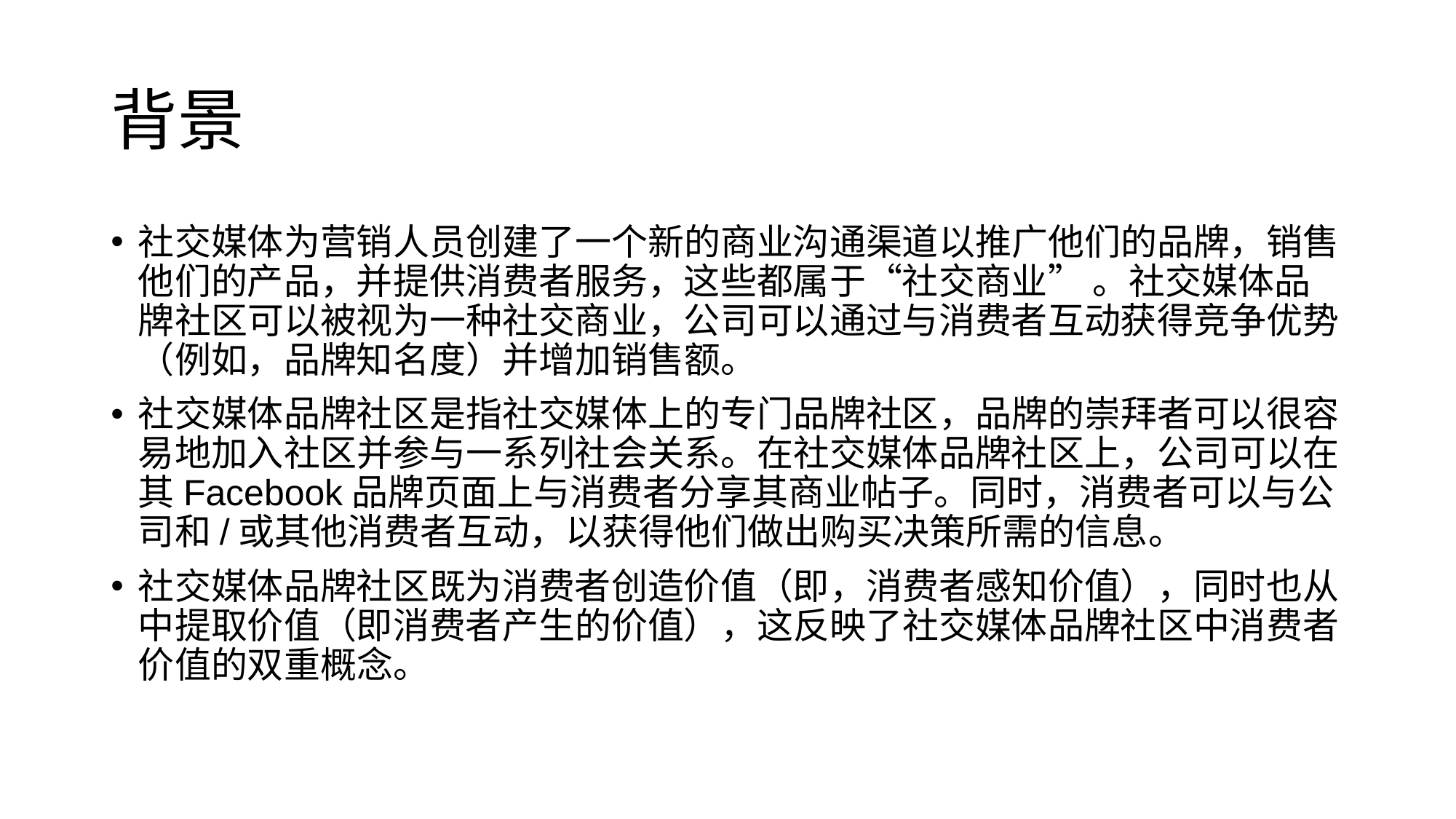

# 背景
社交媒体为营销人员创建了一个新的商业沟通渠道以推广他们的品牌，销售他们的产品，并提供消费者服务，这些都属于“社交商业” 。社交媒体品牌社区可以被视为一种社交商业，公司可以通过与消费者互动获得竞争优势（例如，品牌知名度）并增加销售额。
社交媒体品牌社区是指社交媒体上的专门品牌社区，品牌的崇拜者可以很容易地加入社区并参与一系列社会关系。在社交媒体品牌社区上，公司可以在其Facebook品牌页面上与消费者分享其商业帖子。同时，消费者可以与公司和/或其他消费者互动，以获得他们做出购买决策所需的信息。
社交媒体品牌社区既为消费者创造价值（即，消费者感知价值），同时也从中提取价值（即消费者产生的价值），这反映了社交媒体品牌社区中消费者价值的双重概念。